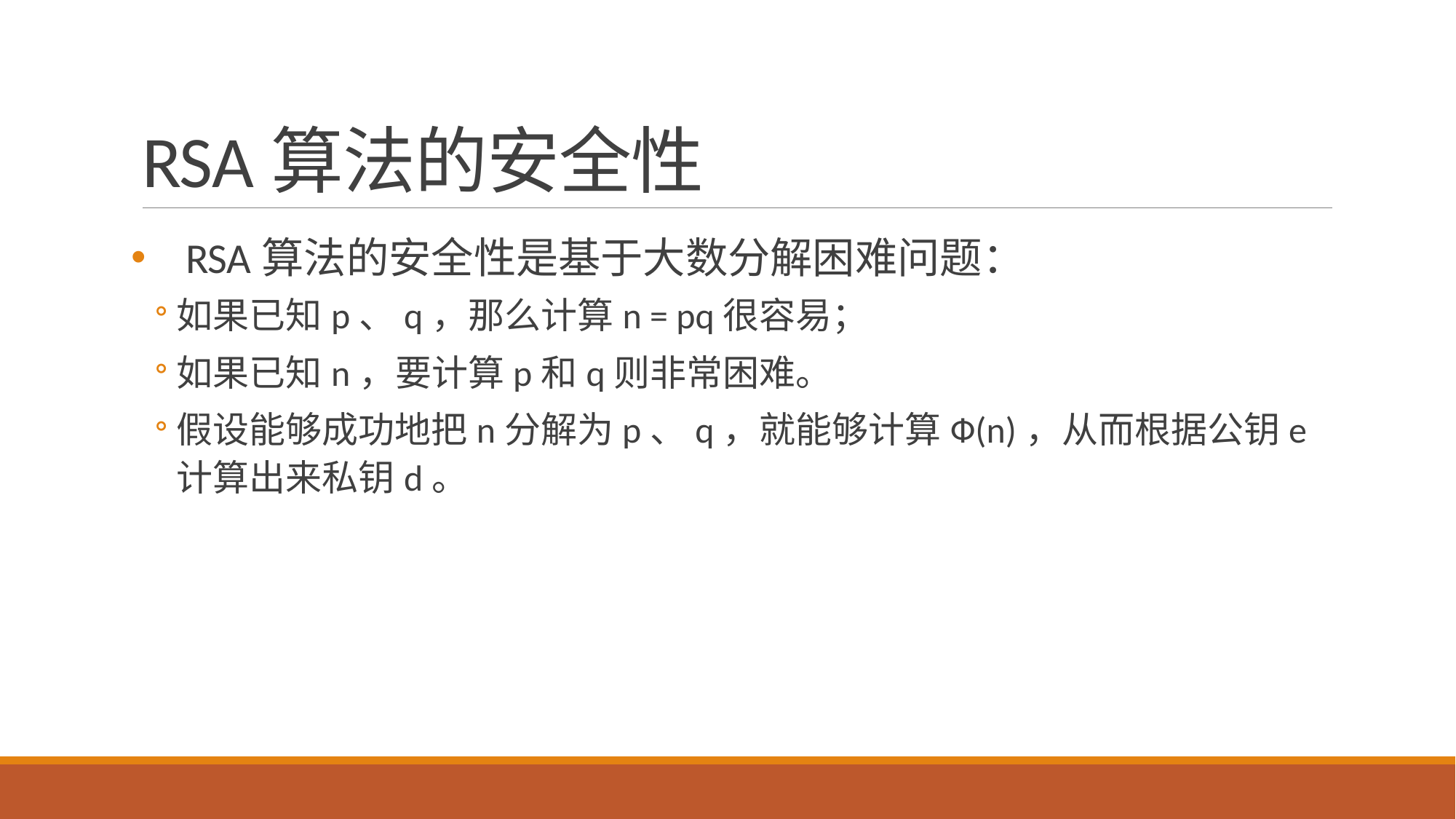

# RSA算法的安全性
RSA算法的安全性是基于大数分解困难问题：
如果已知p、q，那么计算n = pq很容易；
如果已知n，要计算p和q则非常困难。
假设能够成功地把n分解为p、q，就能够计算Ф(n)，从而根据公钥e计算出来私钥d。